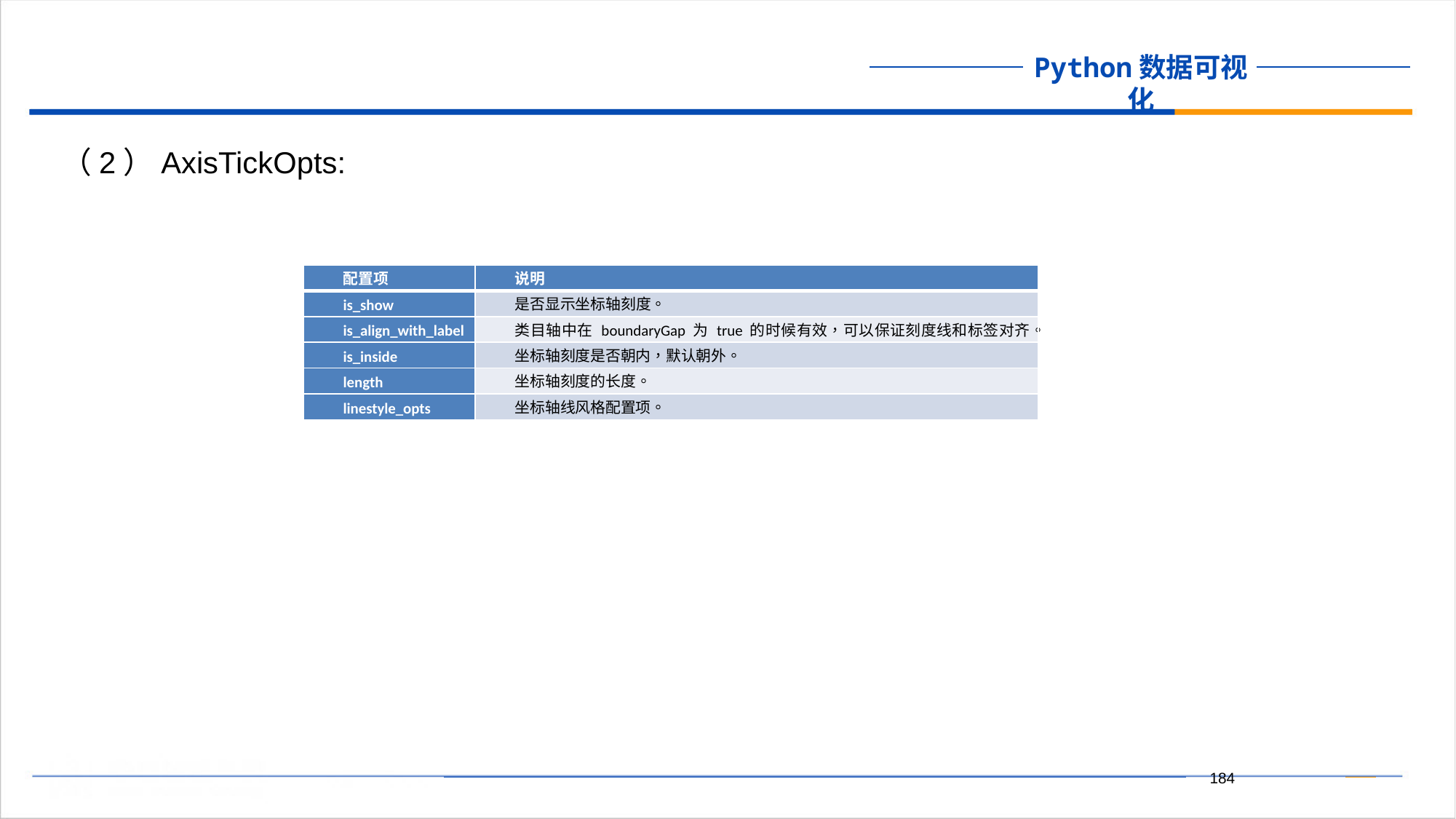

（2）AxisTickOpts:
| 配置项 | 说明 |
| --- | --- |
| is\_show | 是否显示坐标轴刻度。 |
| is\_align\_with\_label | 类目轴中在 boundaryGap 为 true 的时候有效，可以保证刻度线和标签对齐。 |
| is\_inside | 坐标轴刻度是否朝内，默认朝外。 |
| length | 坐标轴刻度的长度。 |
| linestyle\_opts | 坐标轴线风格配置项。 |